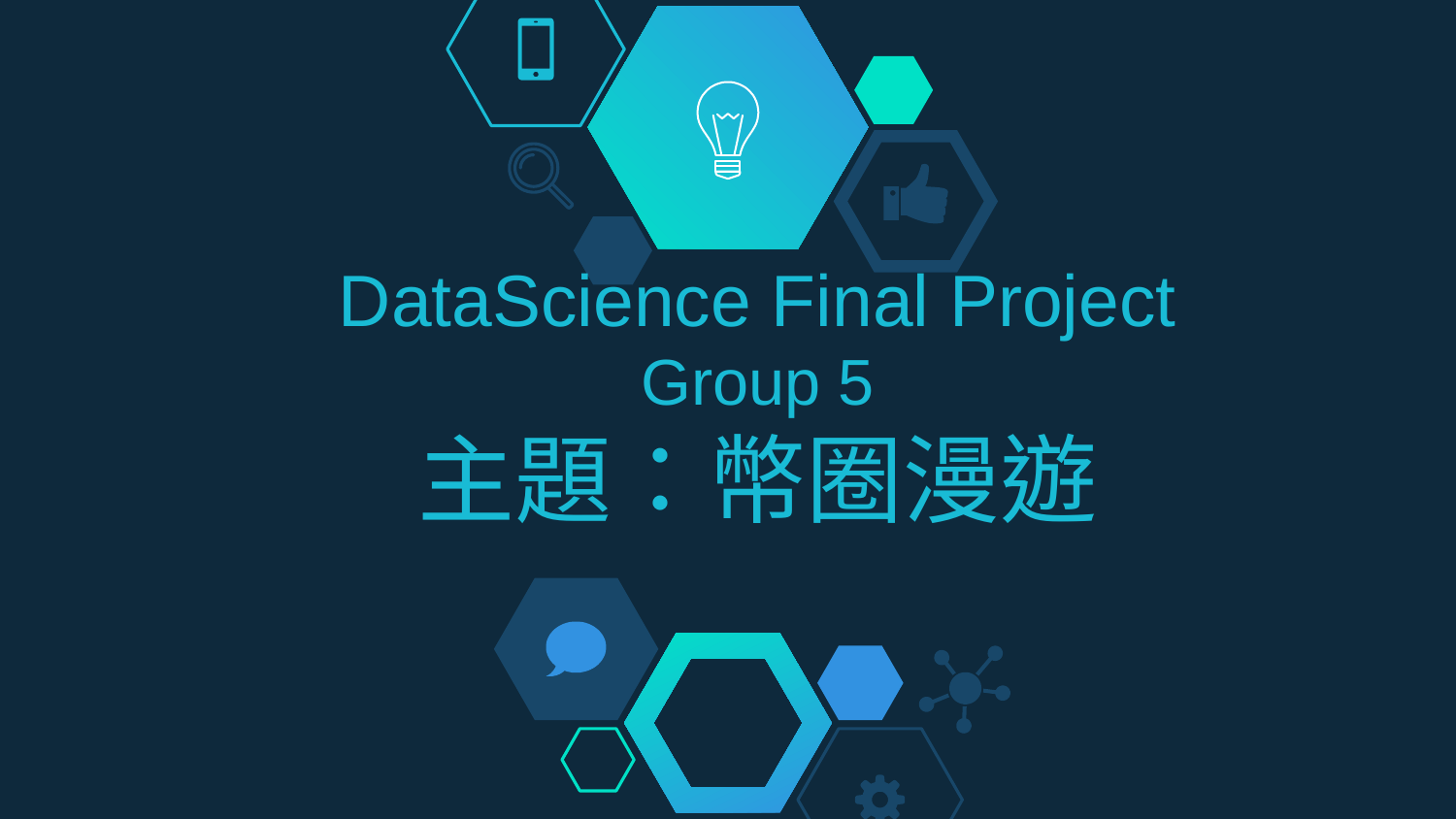

# DataScience Final Project Group 5 主題：幣圈漫遊